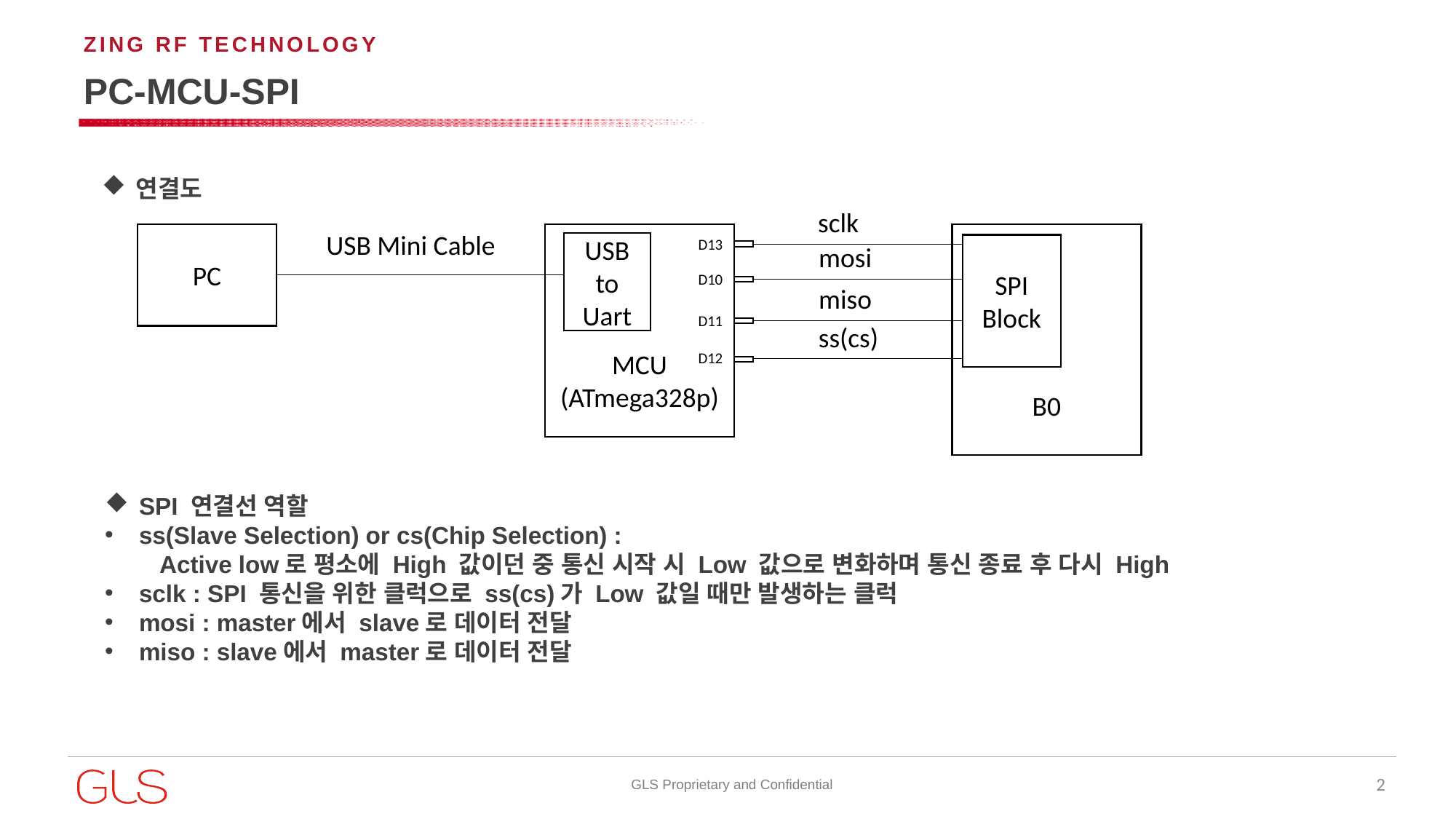

ZING RF TECHNOLOGY
PC-MCU-SPI
연결도
sclk
USB Mini Cable
PC

MCU
(ATmega328p)

B0
D13
USB
to Uart
SPI
Block
mosi

D10

miso
D11
ss(cs)

D12

SPI 연결선 역할
ss(Slave Selection) or cs(Chip Selection) :
Active low로 평소에 High 값이던 중 통신 시작 시 Low 값으로 변화하며 통신 종료 후 다시 High
sclk : SPI 통신을 위한 클럭으로 ss(cs)가 Low 값일 때만 발생하는 클럭
mosi : master에서 slave로 데이터 전달
miso : slave에서 master로 데이터 전달
2